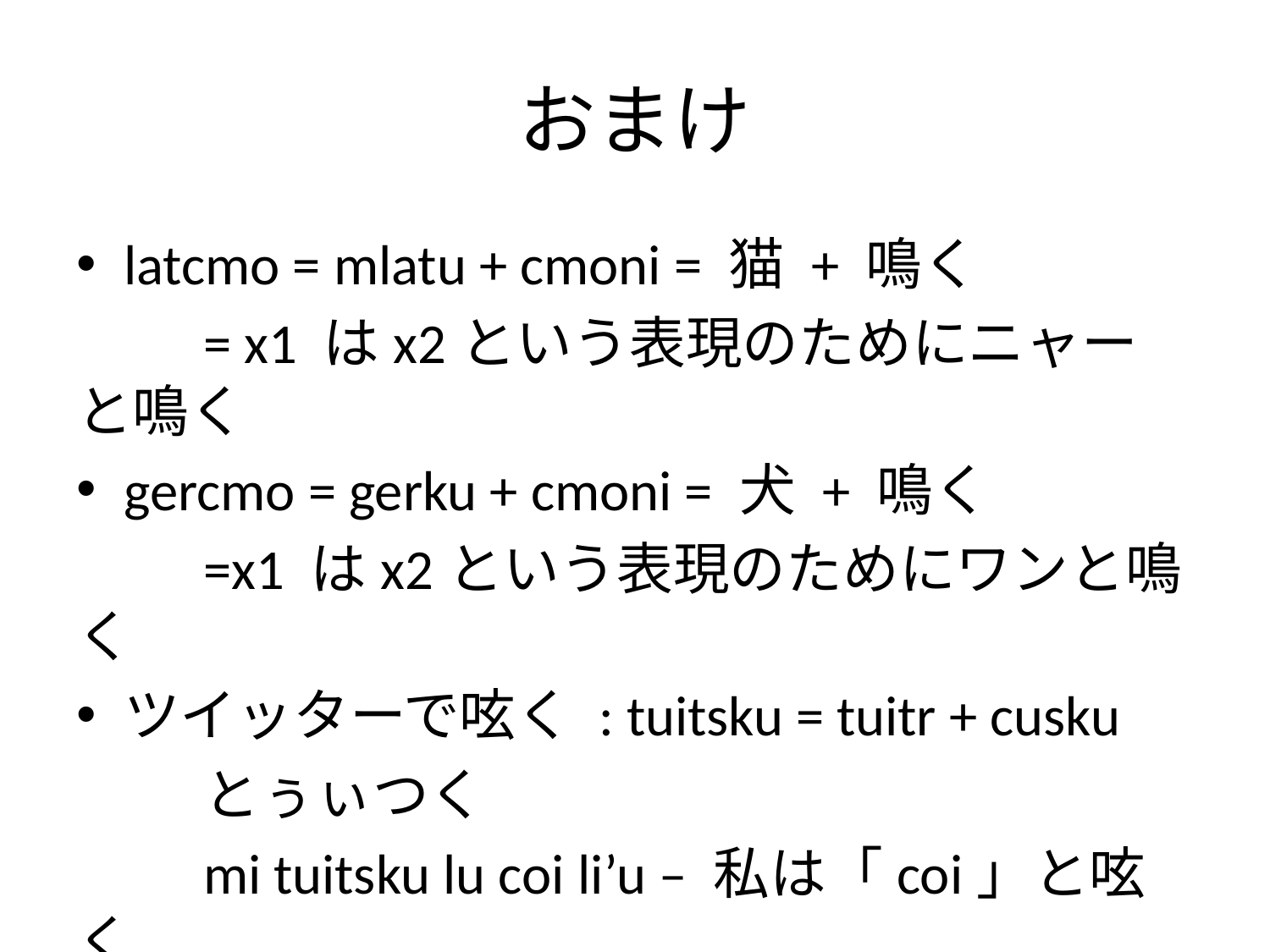

# おまけ
latcmo = mlatu + cmoni = 猫 + 鳴く
	= x1 はx2という表現のためにニャーと鳴く
gercmo = gerku + cmoni = 犬 + 鳴く
	=x1 はx2という表現のためにワンと鳴く
ツイッターで呟く : tuitsku = tuitr + cusku
	とぅぃつく
	mi tuitsku lu coi li’u – 私は「coi」と呟く